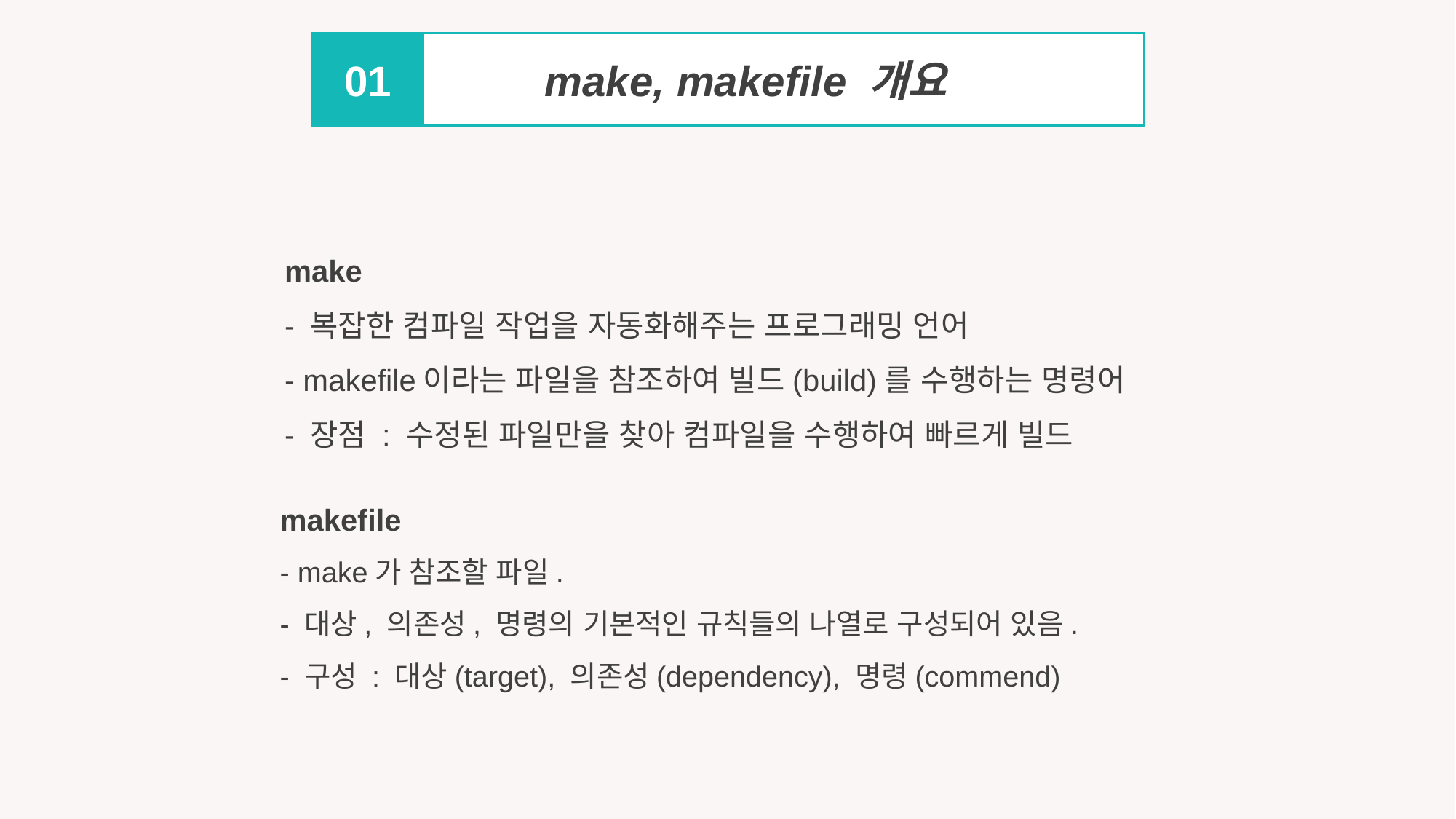

make, makefile 개요
01
make
- 복잡한 컴파일 작업을 자동화해주는 프로그래밍 언어
- makefile이라는 파일을 참조하여 빌드(build)를 수행하는 명령어
- 장점 : 수정된 파일만을 찾아 컴파일을 수행하여 빠르게 빌드
makefile
- make가 참조할 파일.
- 대상, 의존성, 명령의 기본적인 규칙들의 나열로 구성되어 있음.
- 구성 : 대상(target), 의존성(dependency), 명령(commend)